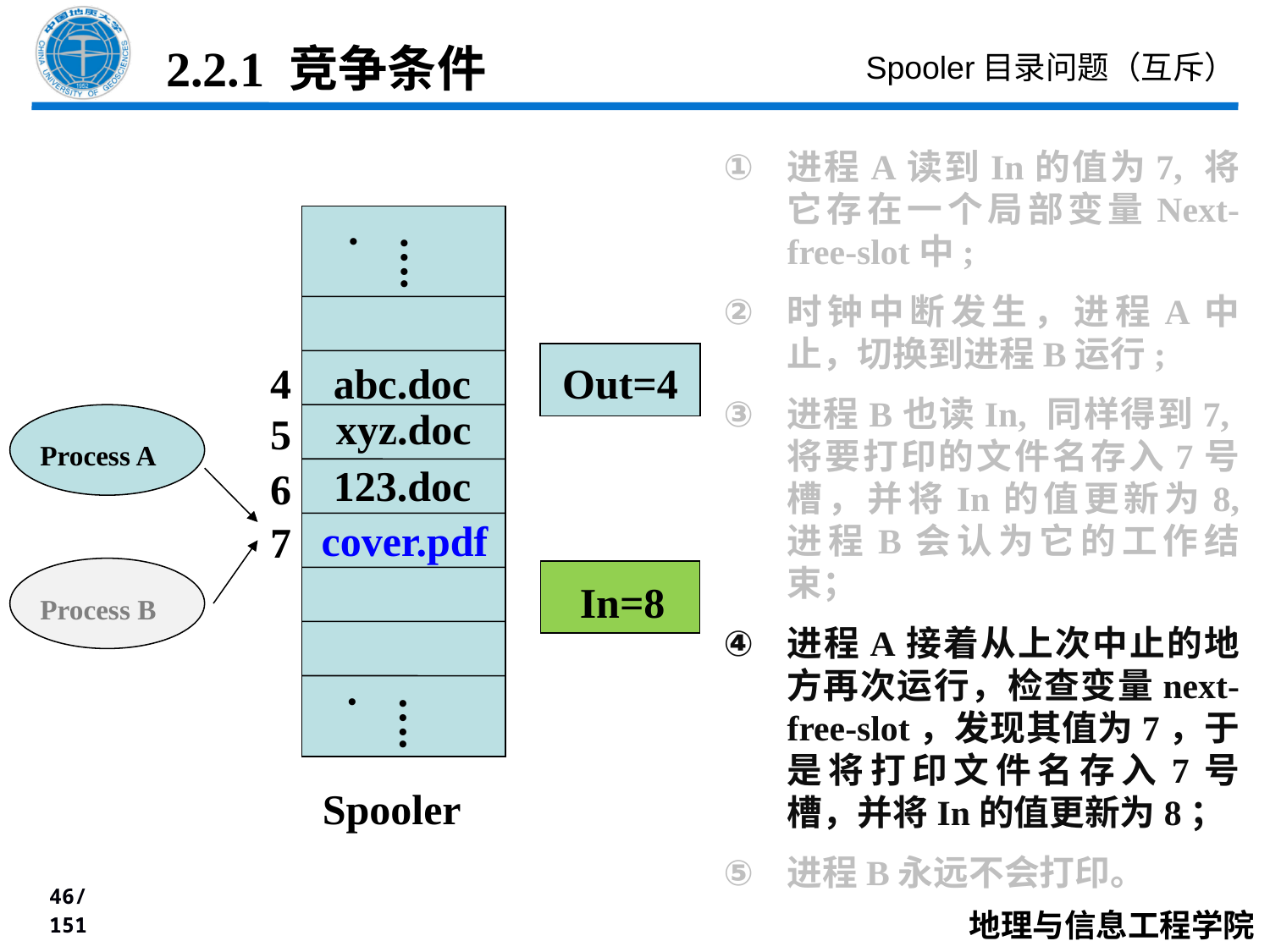

2.2.1 竞争条件
Spooler目录问题（互斥）
进程A读到In的值为7, 将它存在一个局部变量Next-free-slot中;
时钟中断发生，进程A中止，切换到进程B运行;
进程B也读In, 同样得到7,  将要打印的文件名存入7号槽，并将In的值更新为8, 进程B会认为它的工作结束；
进程A接着从上次中止的地方再次运行，检查变量next-free-slot，发现其值为7，于是将打印文件名存入7号槽，并将In的值更新为8；
进程B永远不会打印。

…..

Out=4
4

abc.doc
xyz.doc
5

123.doc
6

7

…..
Spooler

Process A

cover.pdf

In=8
Process B